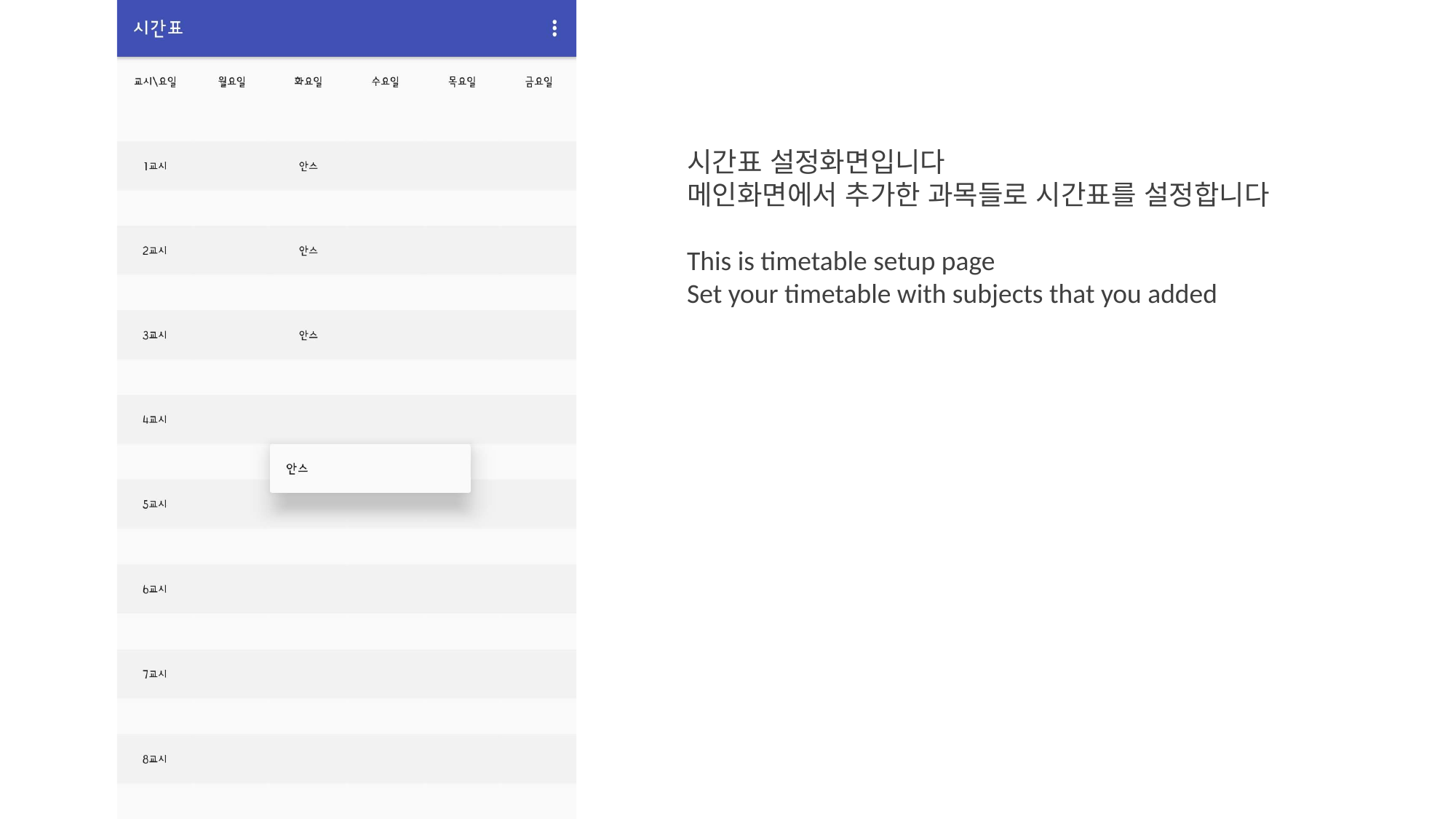

시간표 설정화면입니다
메인화면에서 추가한 과목들로 시간표를 설정합니다

This is timetable setup page
Set your timetable with subjects that you added